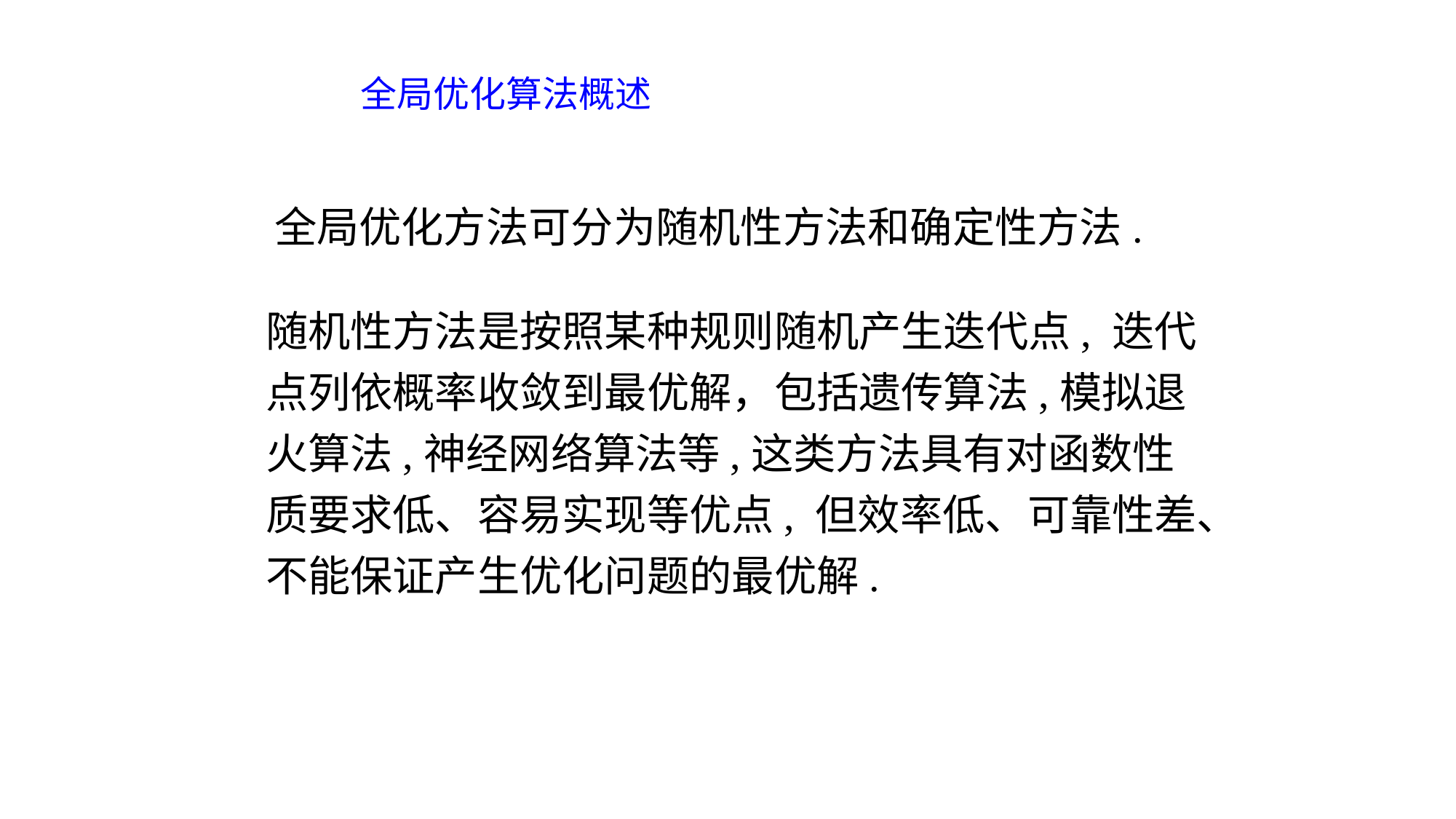

全局优化算法概述
全局优化方法可分为随机性方法和确定性方法.
随机性方法是按照某种规则随机产生迭代点, 迭代点列依概率收敛到最优解，包括遗传算法,模拟退火算法,神经网络算法等,这类方法具有对函数性质要求低、容易实现等优点, 但效率低、可靠性差、不能保证产生优化问题的最优解.